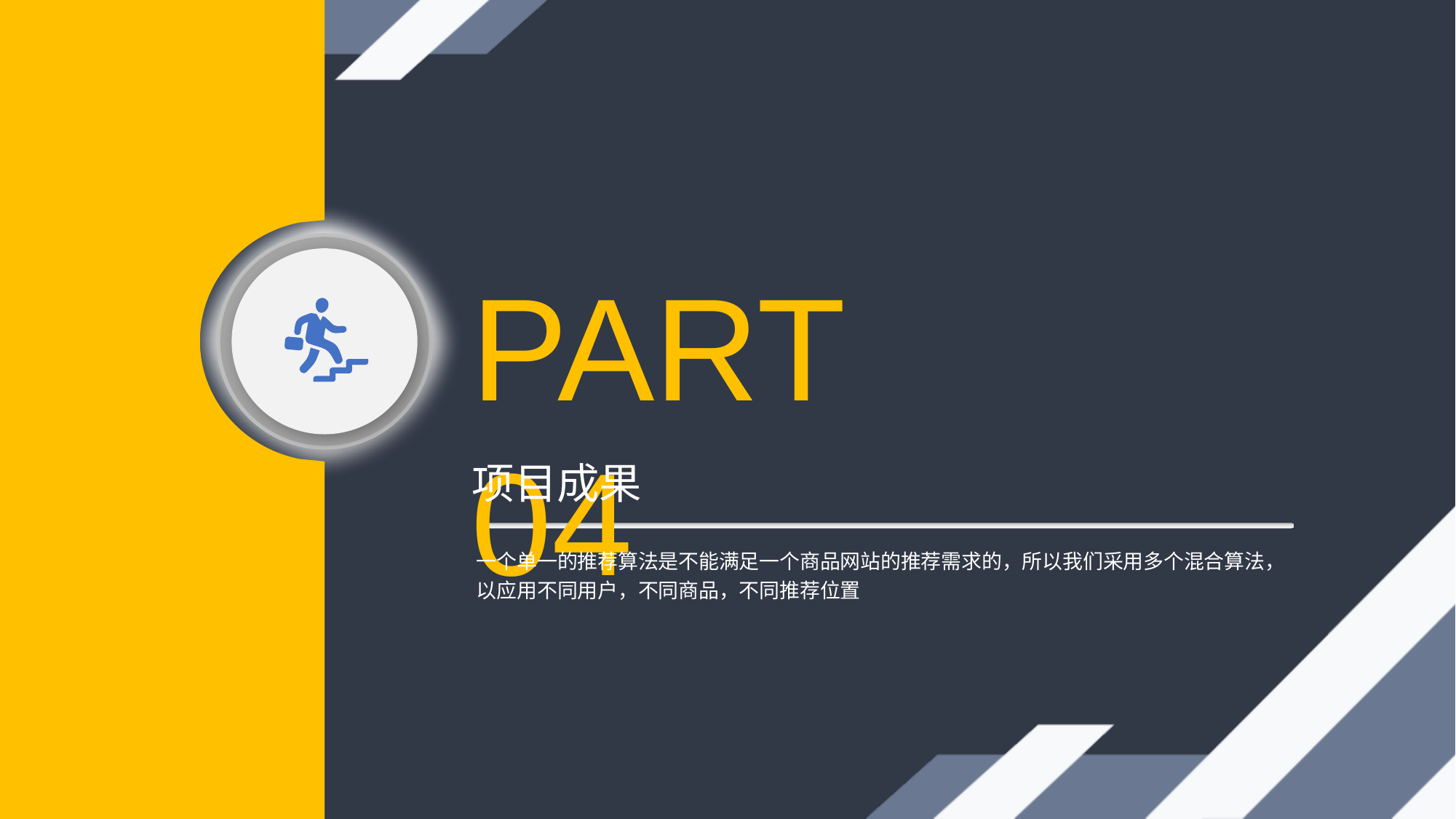

PART 04

项目成果

一个单一的推荐算法是不能满足一个商品网站的推荐需求的，所以我们采用多个混合算法，以应用不同用户，不同商品，不同推荐位置